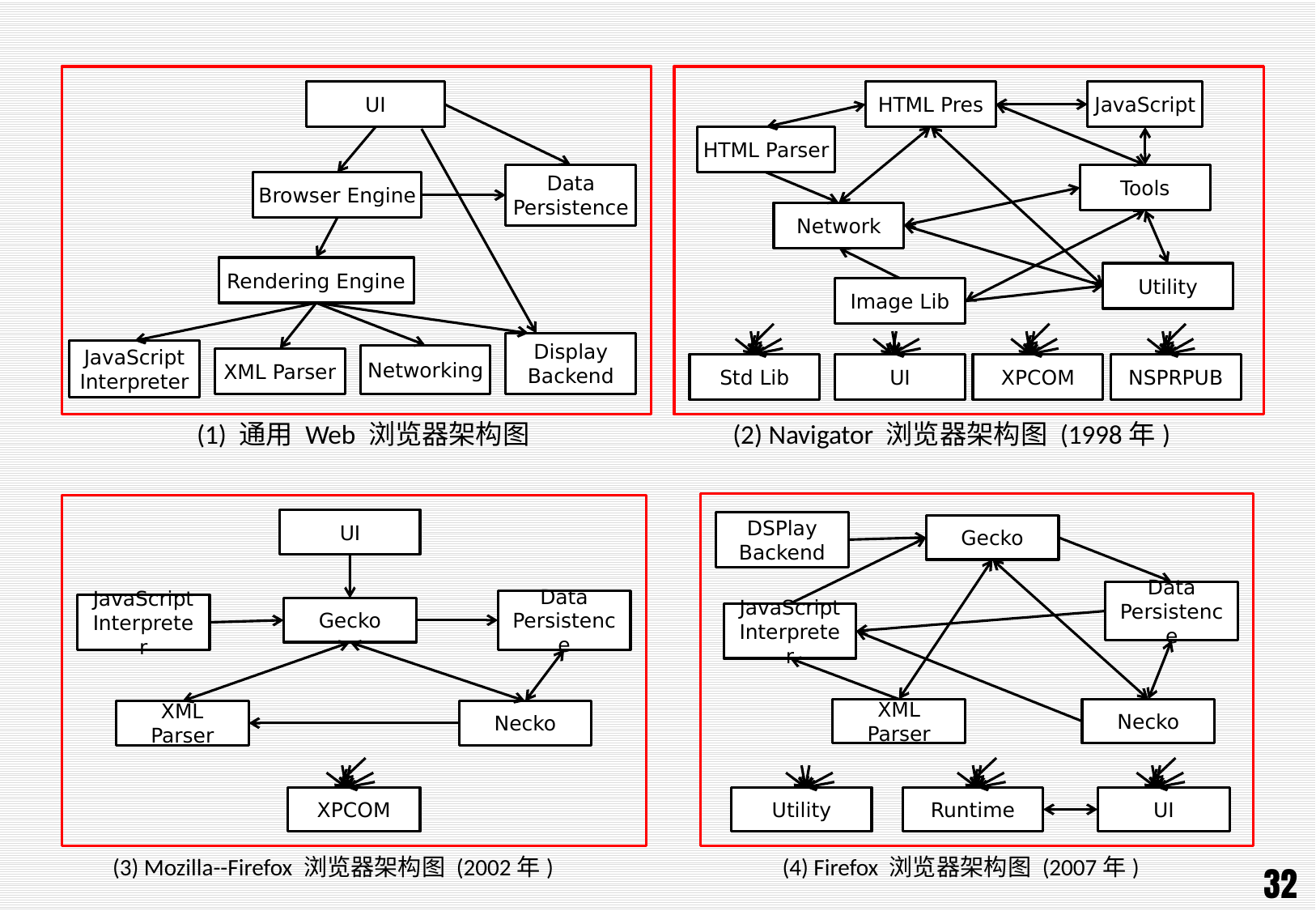

UI
Data Persistence
Browser Engine
Rendering Engine
Display Backend
JavaScript Interpreter
Networking
XML Parser
(1) 通用 Web 浏览器架构图

HTML Pres
JavaScript
HTML Parser
Tools
Network
Utility
Image Lib
Std Lib
UI
XPCOM
NSPRPUB
(2) Navigator 浏览器架构图 (1998年)

DSPlay Backend
Gecko
Data Persistence
JavaScript Interpreter
XML Parser
Necko
Utility
Runtime
UI
(4) Firefox 浏览器架构图 (2007年)

UI
Data Persistence
JavaScript Interpreter
Gecko
XML Parser
Necko
XPCOM
(3) Mozilla--Firefox 浏览器架构图 (2002年)
32